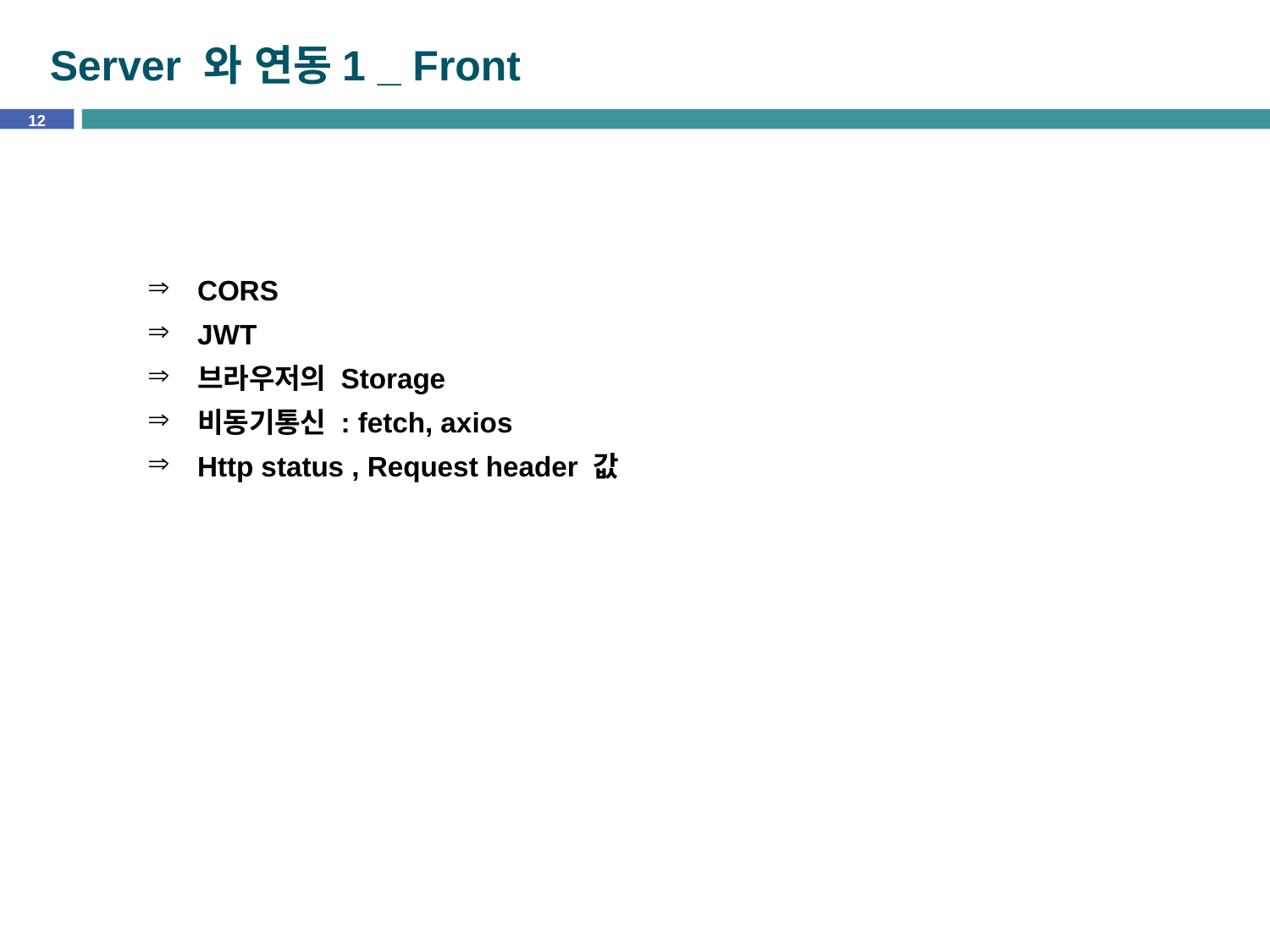

# Server 와 연동1 _ Front
12
CORS
JWT
브라우저의 Storage
비동기통신 : fetch, axios
Http status , Request header 값